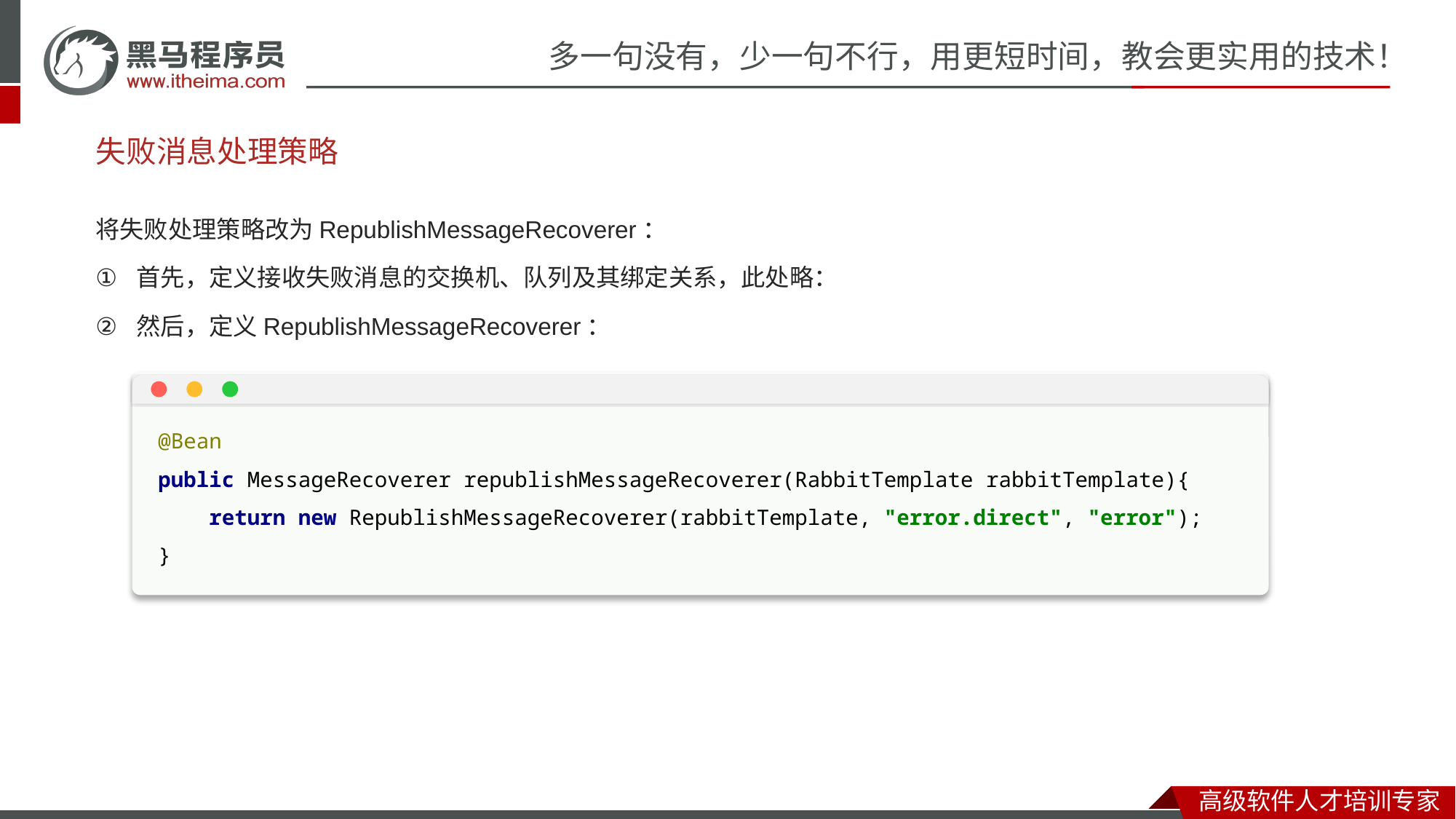

# 失败消息处理策略
将失败处理策略改为RepublishMessageRecoverer：
首先，定义接收失败消息的交换机、队列及其绑定关系，此处略：
然后，定义RepublishMessageRecoverer：

@Bean
public MessageRecoverer republishMessageRecoverer(RabbitTemplate rabbitTemplate){
    return new RepublishMessageRecoverer(rabbitTemplate, "error.direct", "error");
}